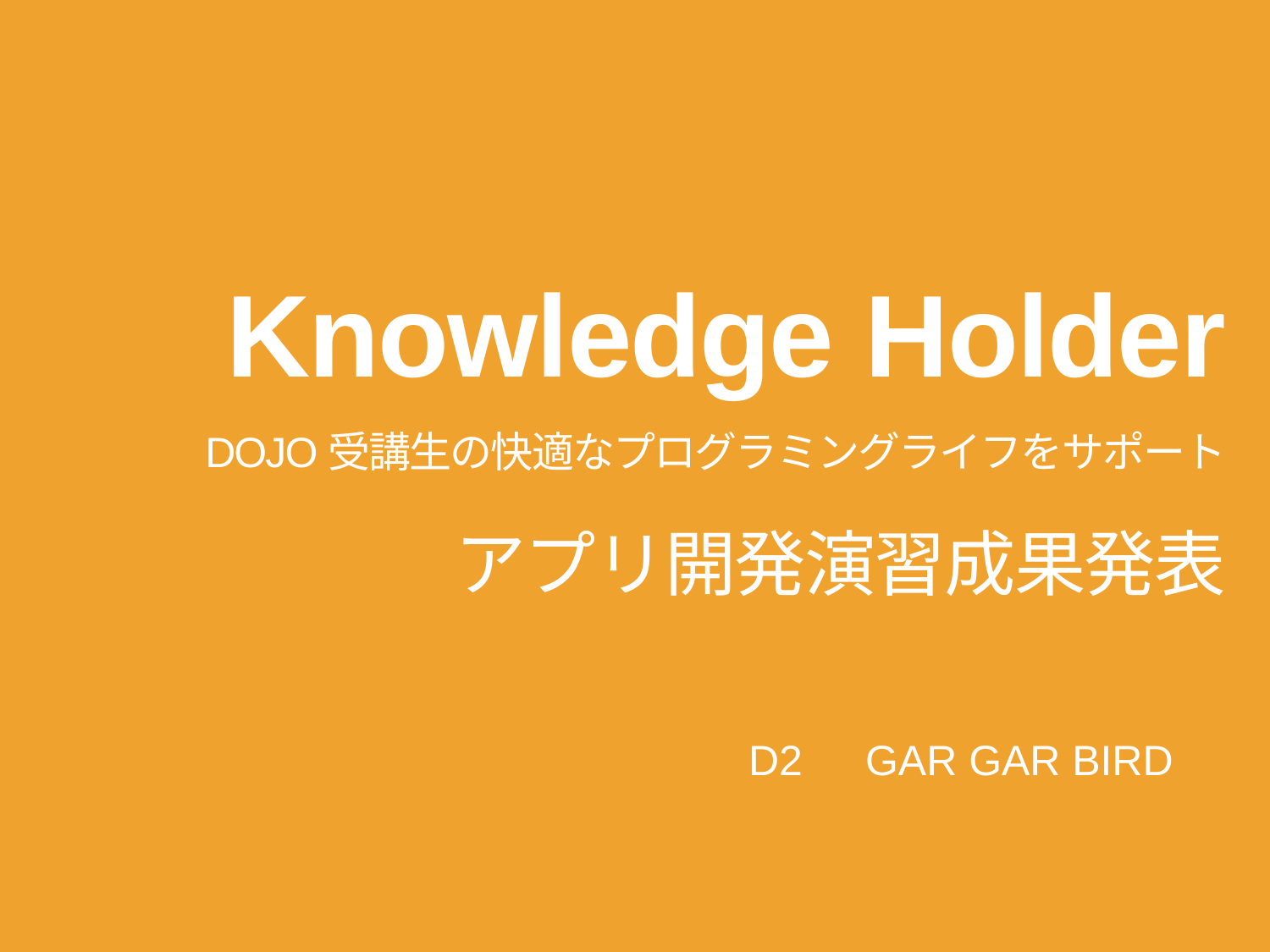

# Knowledge Holder DOJO受講生の快適なプログラミングライフをサポート アプリ開発演習成果発表
D2　GAR GAR BIRD